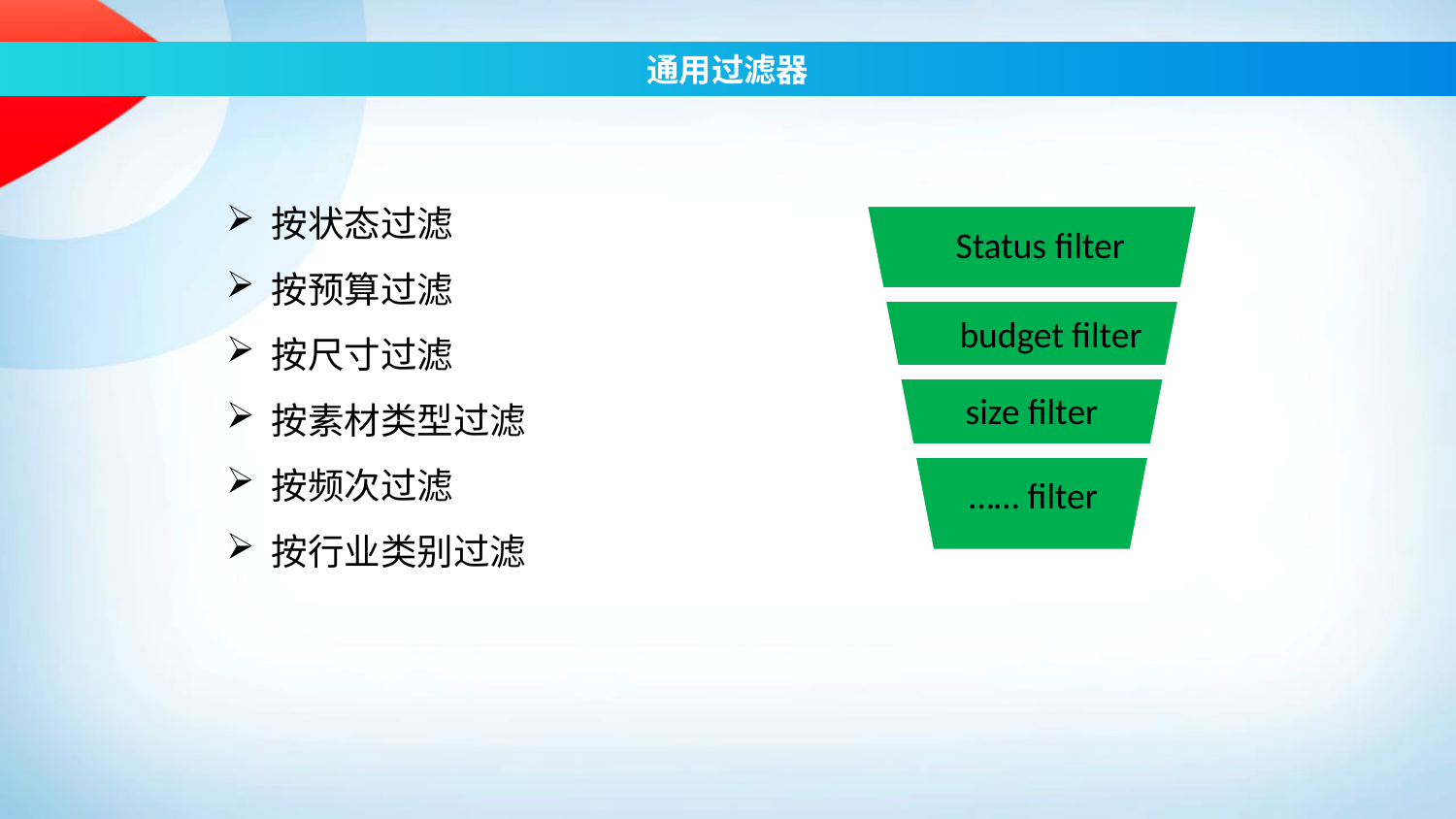

通用过滤器

按状态过滤
按预算过滤
按尺寸过滤
按素材类型过滤
按频次过滤
按行业类别过滤

Status filter

budget filter

size filter

…… filter